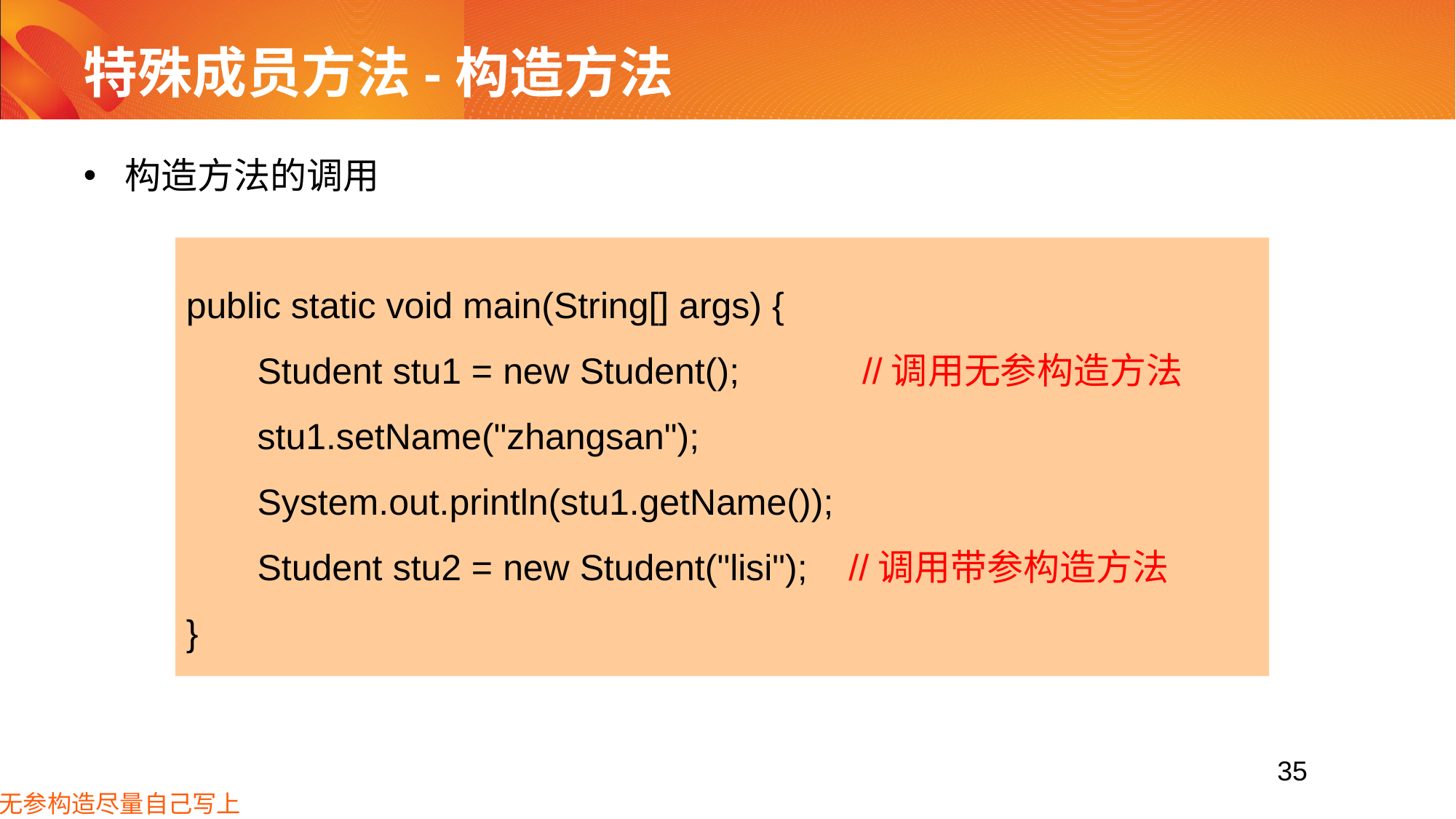

# 特殊成员方法-构造方法
构造方法的调用
public static void main(String[] args) {
       Student stu1 = new Student();            //调用无参构造方法
       stu1.setName("zhangsan");
       System.out.println(stu1.getName());
       Student stu2 = new Student("lisi");    //调用带参构造方法
}
无参构造尽量自己写上